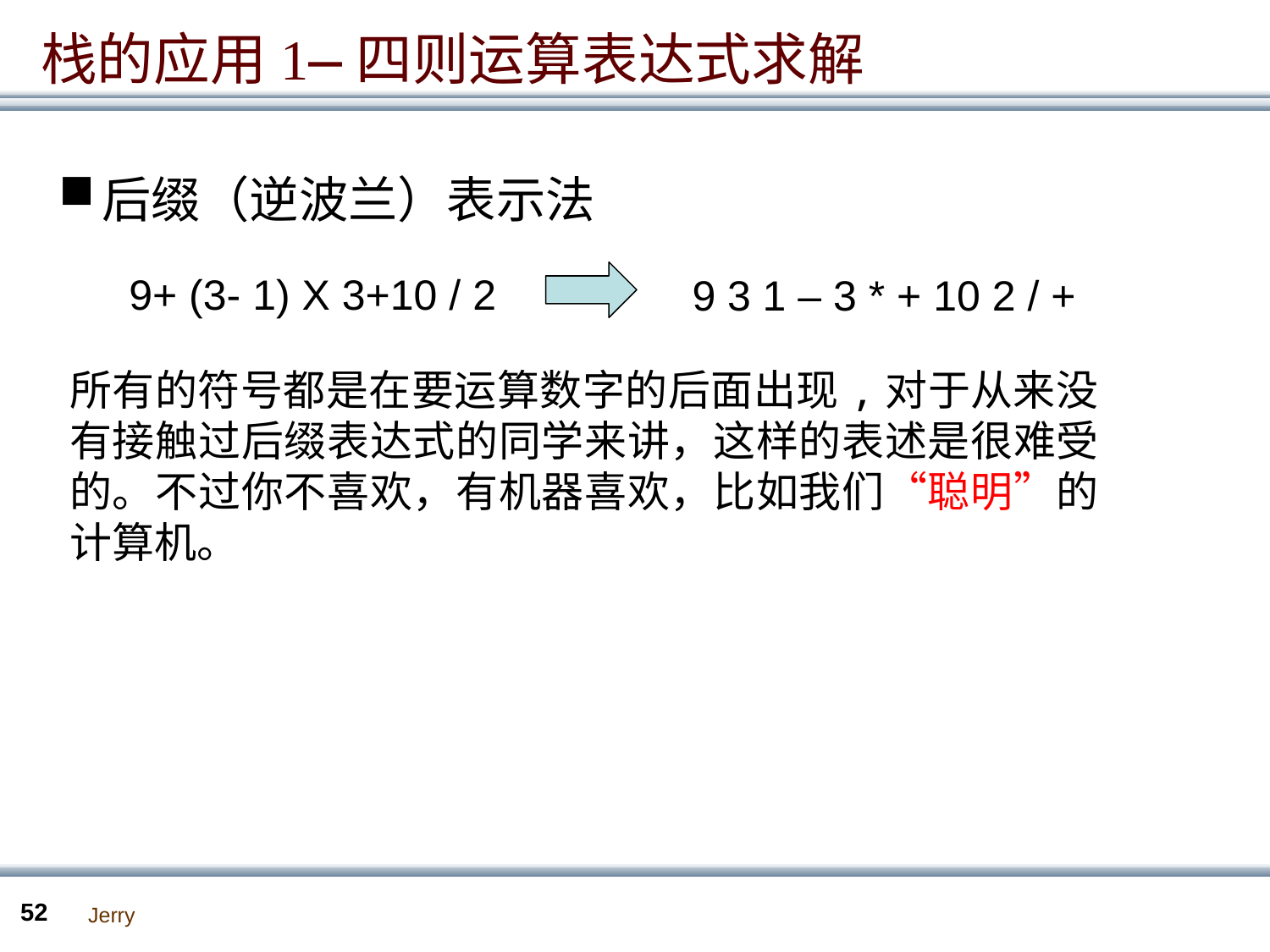

栈的应用1—四则运算表达式求解
后缀（逆波兰）表示法
9+ (3- 1) X 3+10 / 2

9 3 1 – 3 * + 10 2 / +
所有的符号都是在要运算数字的后面出现,对于从来没有接触过后缀表达式的同学来讲，这样的表述是很难受的。不过你不喜欢，有机器喜欢，比如我们“聪明”的计算机。